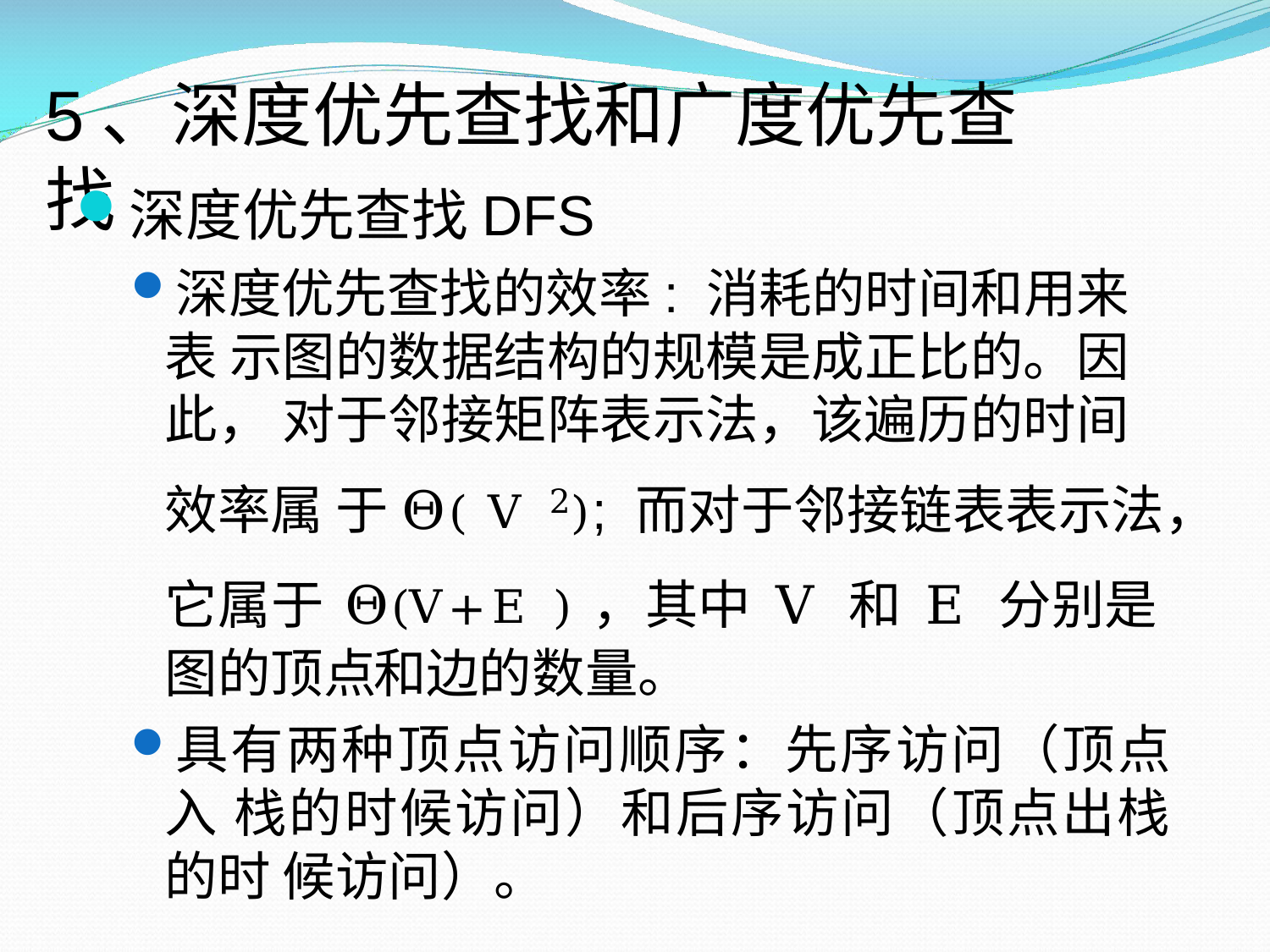

# 5、深度优先查找和广度优先查找
深度优先查找DFS
深度优先查找的效率: 消耗的时间和用来表 示图的数据结构的规模是成正比的。因此， 对于邻接矩阵表示法，该遍历的时间效率属 于Θ( V 2); 而对于邻接链表表示法，它属于 Θ(V+E )，其中 V 和 E 分别是图的顶点 和边的数量。
具有两种顶点访问顺序：先序访问（顶点入 栈的时候访问）和后序访问（顶点出栈的时 候访问）。